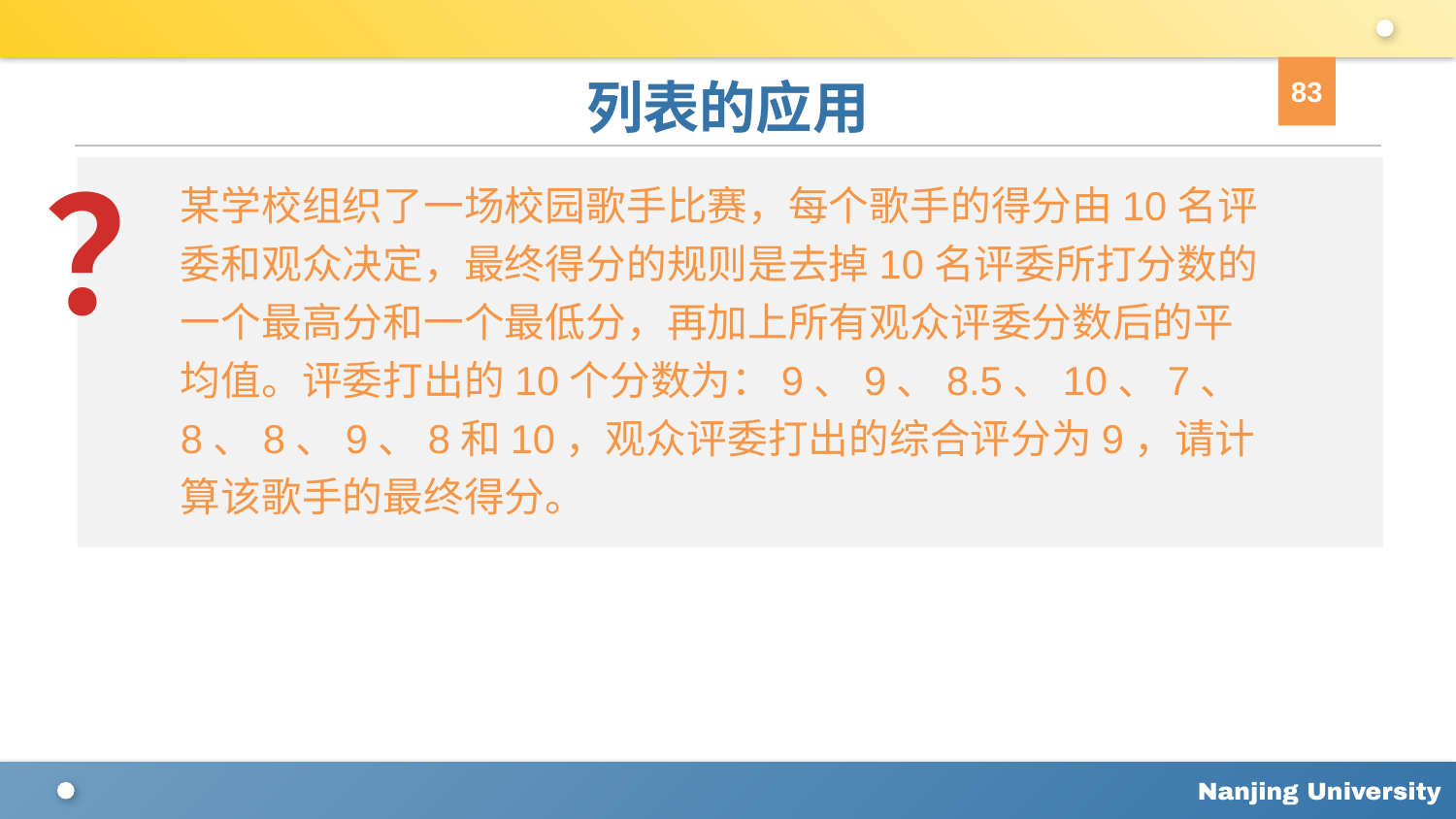

83
# 列表的应用
？

某学校组织了一场校园歌手比赛，每个歌手的得分由10名评委和观众决定，最终得分的规则是去掉10名评委所打分数的一个最高分和一个最低分，再加上所有观众评委分数后的平均值。评委打出的10个分数为：9、9、8.5、10、7、8、8、9、8和10，观众评委打出的综合评分为9，请计算该歌手的最终得分。